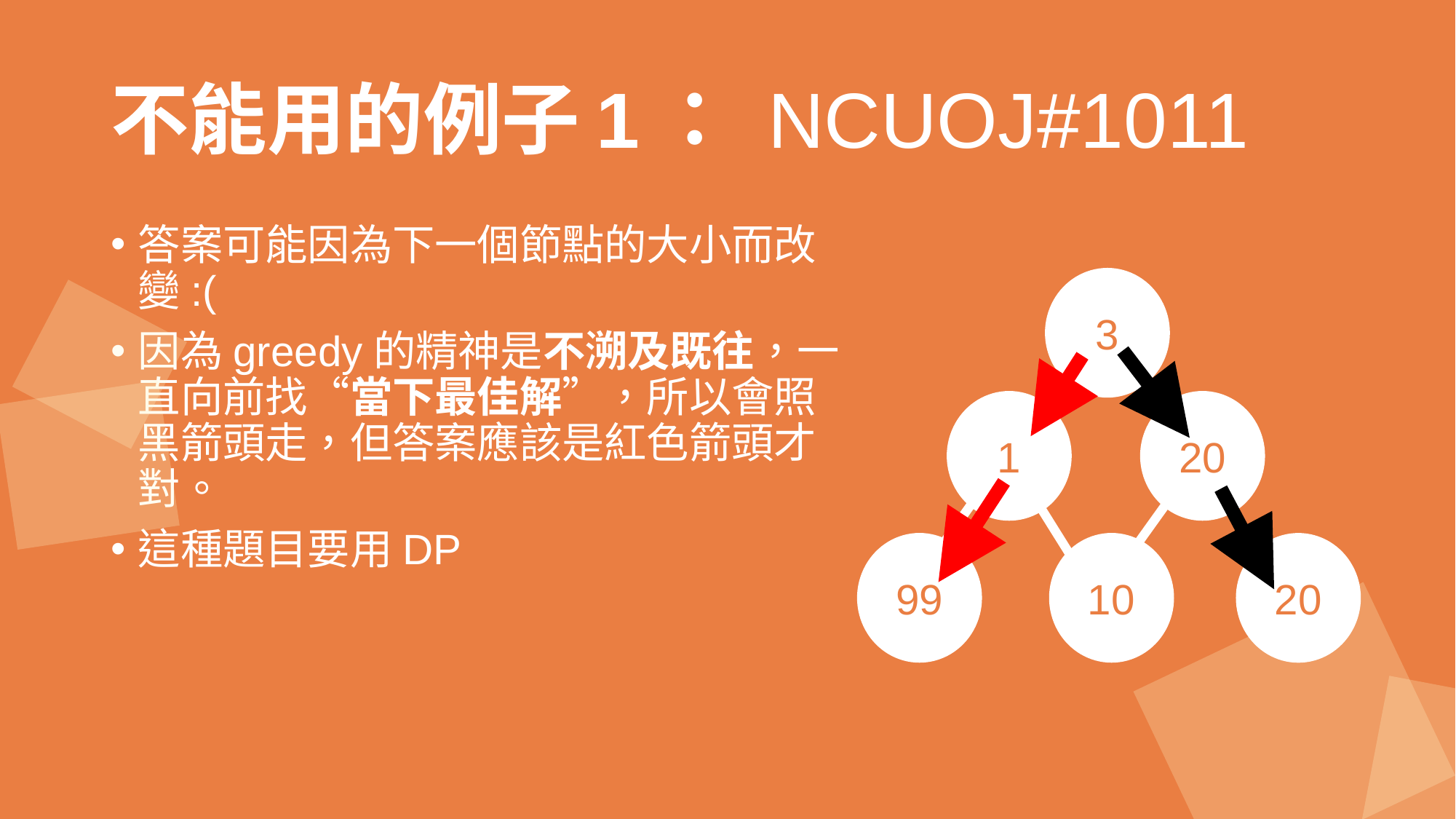

# 不能用的例子1： NCUOJ#1011
答案可能因為下一個節點的大小而改變:(
因為greedy的精神是不溯及既往，一直向前找“當下最佳解”，所以會照黑箭頭走，但答案應該是紅色箭頭才對。
這種題目要用DP
3

1
20

99
10
20